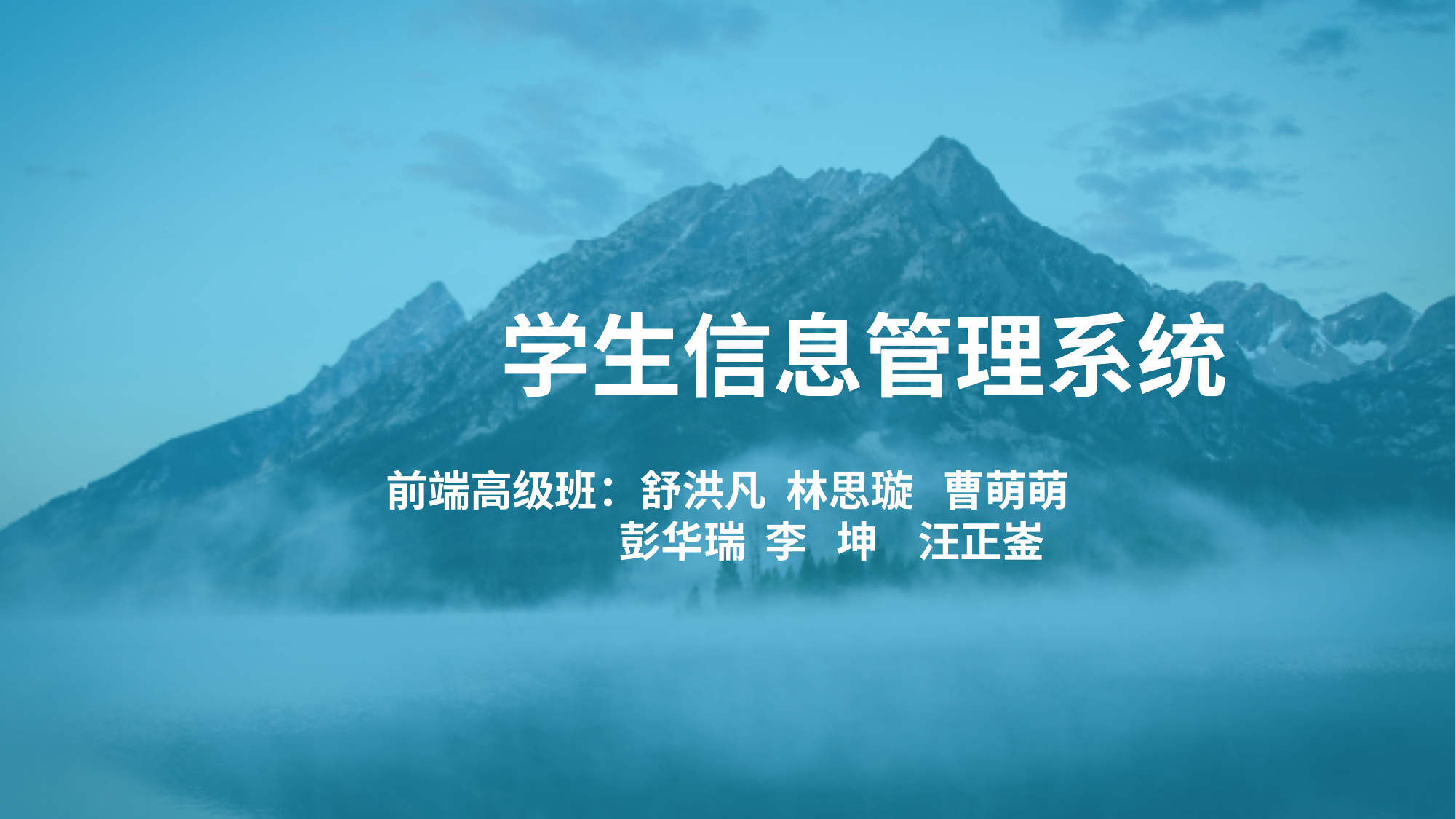

学生信息管理系统
前端高级班：舒洪凡  林思璇   曹萌萌
                     彭华瑞  李   坤    汪正崟